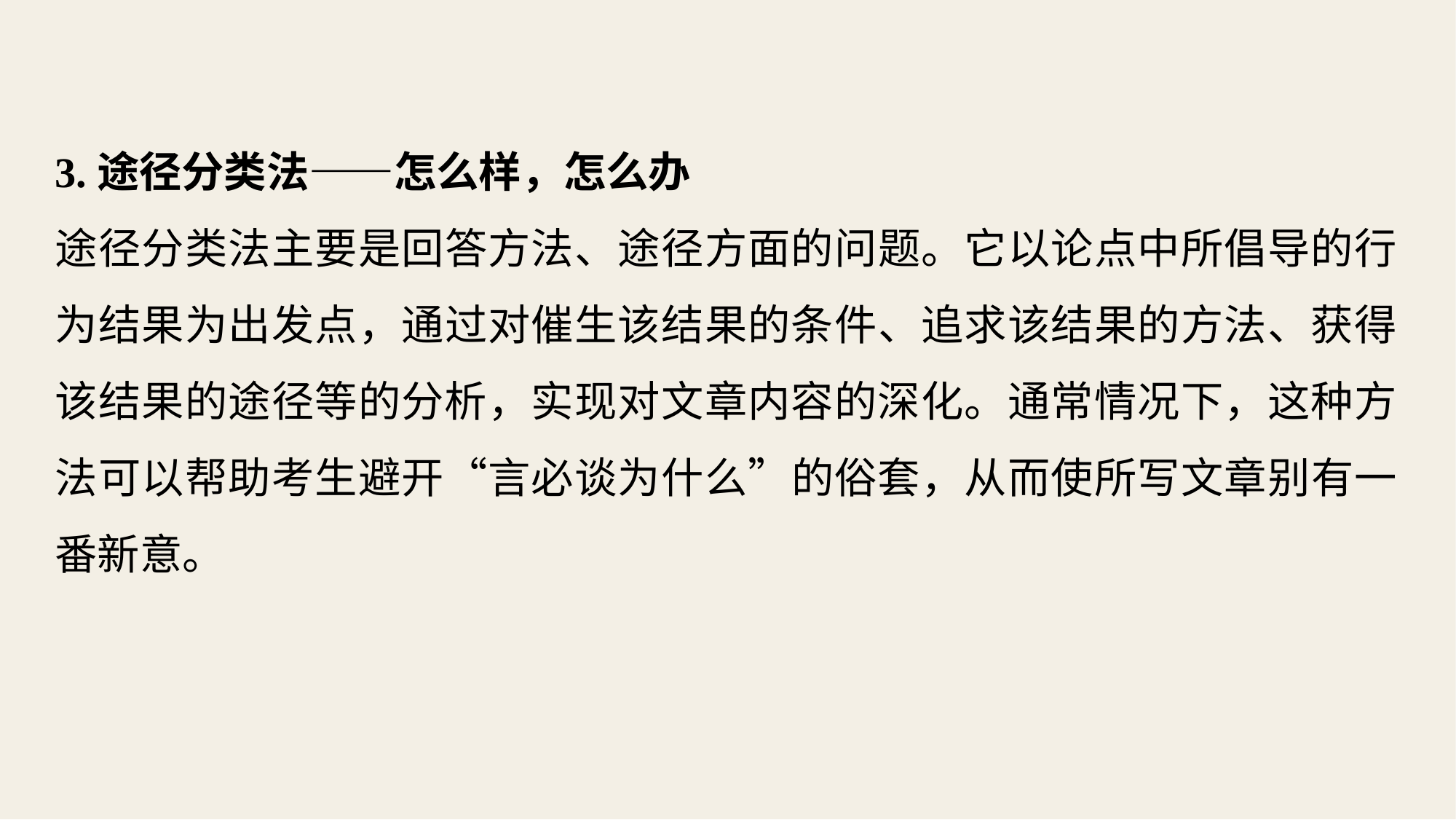

3.途径分类法——怎么样，怎么办
途径分类法主要是回答方法、途径方面的问题。它以论点中所倡导的行为结果为出发点，通过对催生该结果的条件、追求该结果的方法、获得该结果的途径等的分析，实现对文章内容的深化。通常情况下，这种方法可以帮助考生避开“言必谈为什么”的俗套，从而使所写文章别有一番新意。